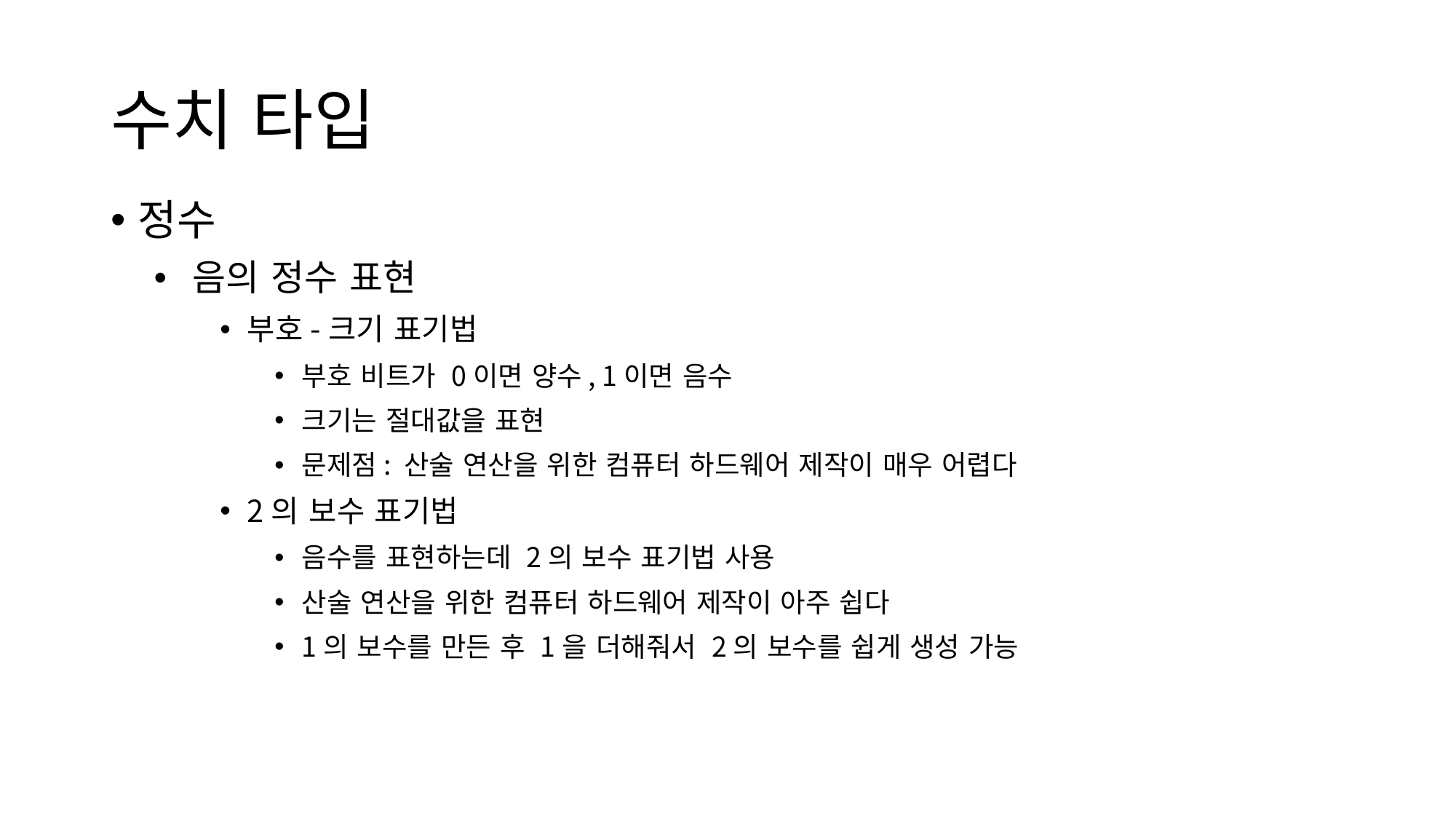

# 수치 타입
정수
음의 정수 표현
부호-크기 표기법
부호 비트가 0이면 양수, 1이면 음수
크기는 절대값을 표현
문제점: 산술 연산을 위한 컴퓨터 하드웨어 제작이 매우 어렵다
2의 보수 표기법
음수를 표현하는데 2의 보수 표기법 사용
산술 연산을 위한 컴퓨터 하드웨어 제작이 아주 쉽다
1의 보수를 만든 후 1을 더해줘서 2의 보수를 쉽게 생성 가능